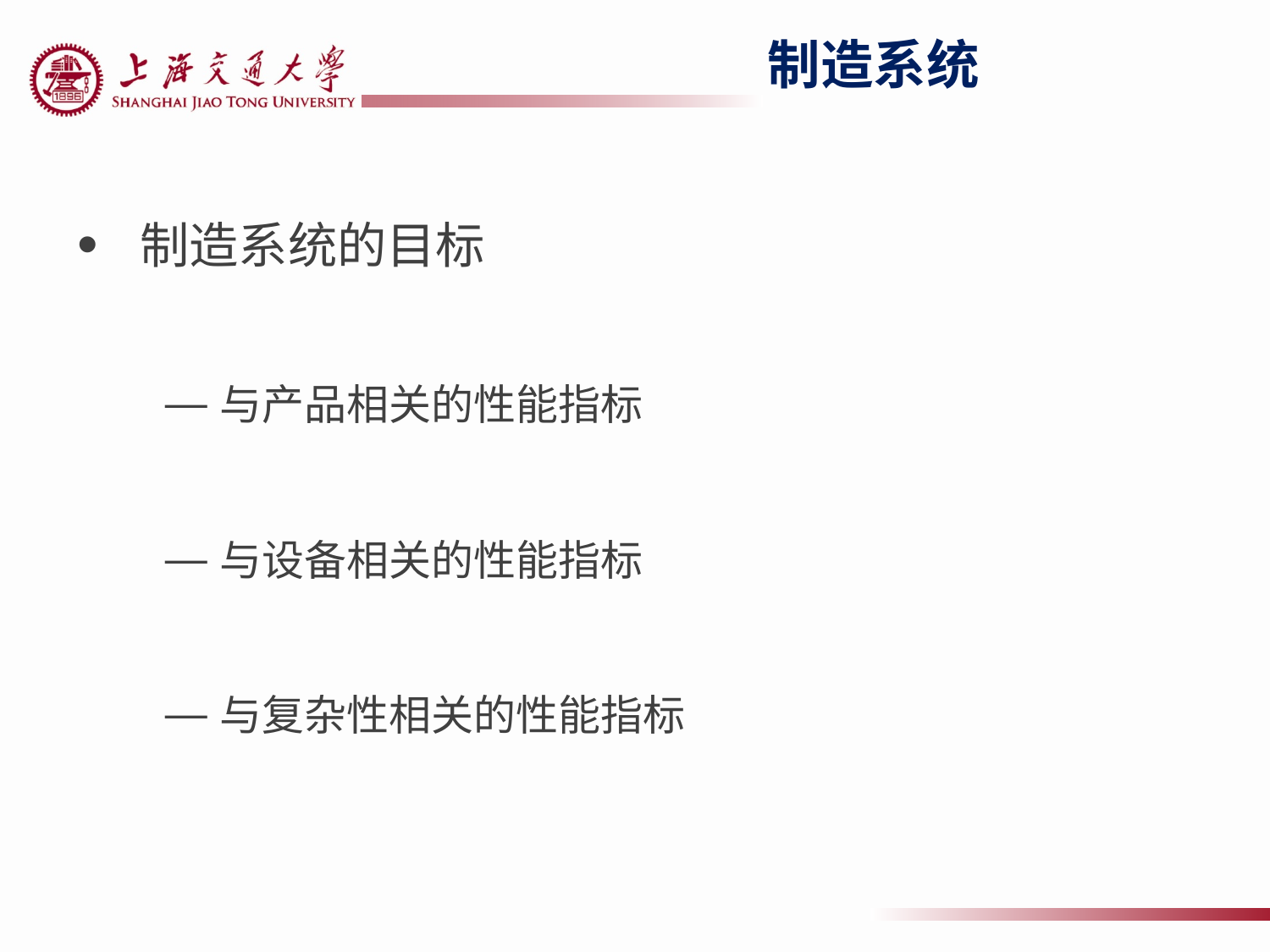

# 制造系统
制造系统的目标

与产品相关的性能指标

与设备相关的性能指标

与复杂性相关的性能指标